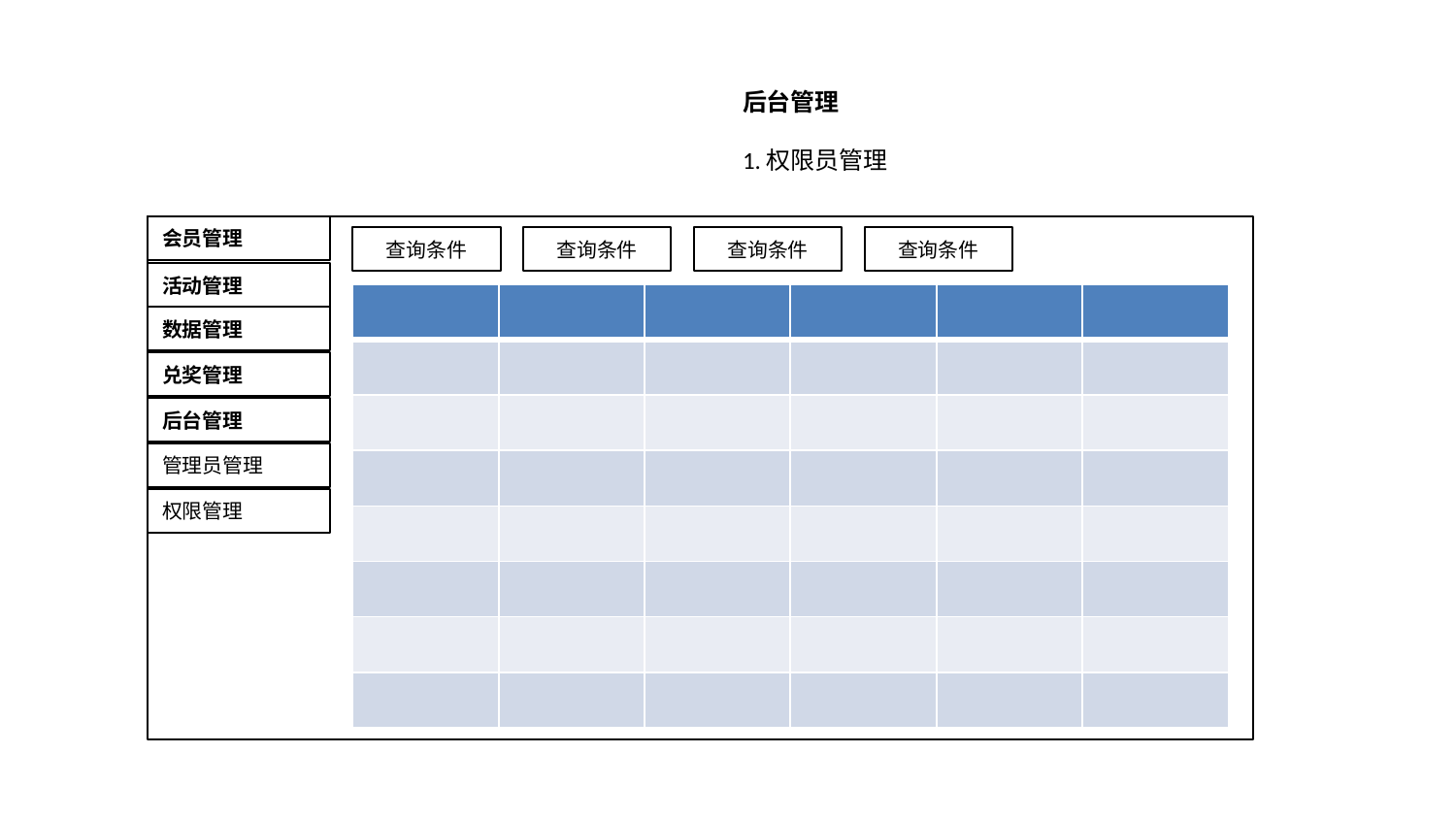

后台管理

1.权限员管理

会员管理
查询条件
查询条件
查询条件
查询条件
活动管理
|  |  |  |  |  |  |
| --- | --- | --- | --- | --- | --- |
|  |  |  |  |  |  |
|  |  |  |  |  |  |
|  |  |  |  |  |  |
|  |  |  |  |  |  |
|  |  |  |  |  |  |
|  |  |  |  |  |  |
|  |  |  |  |  |  |
数据管理
兑奖管理
后台管理
管理员管理
权限管理